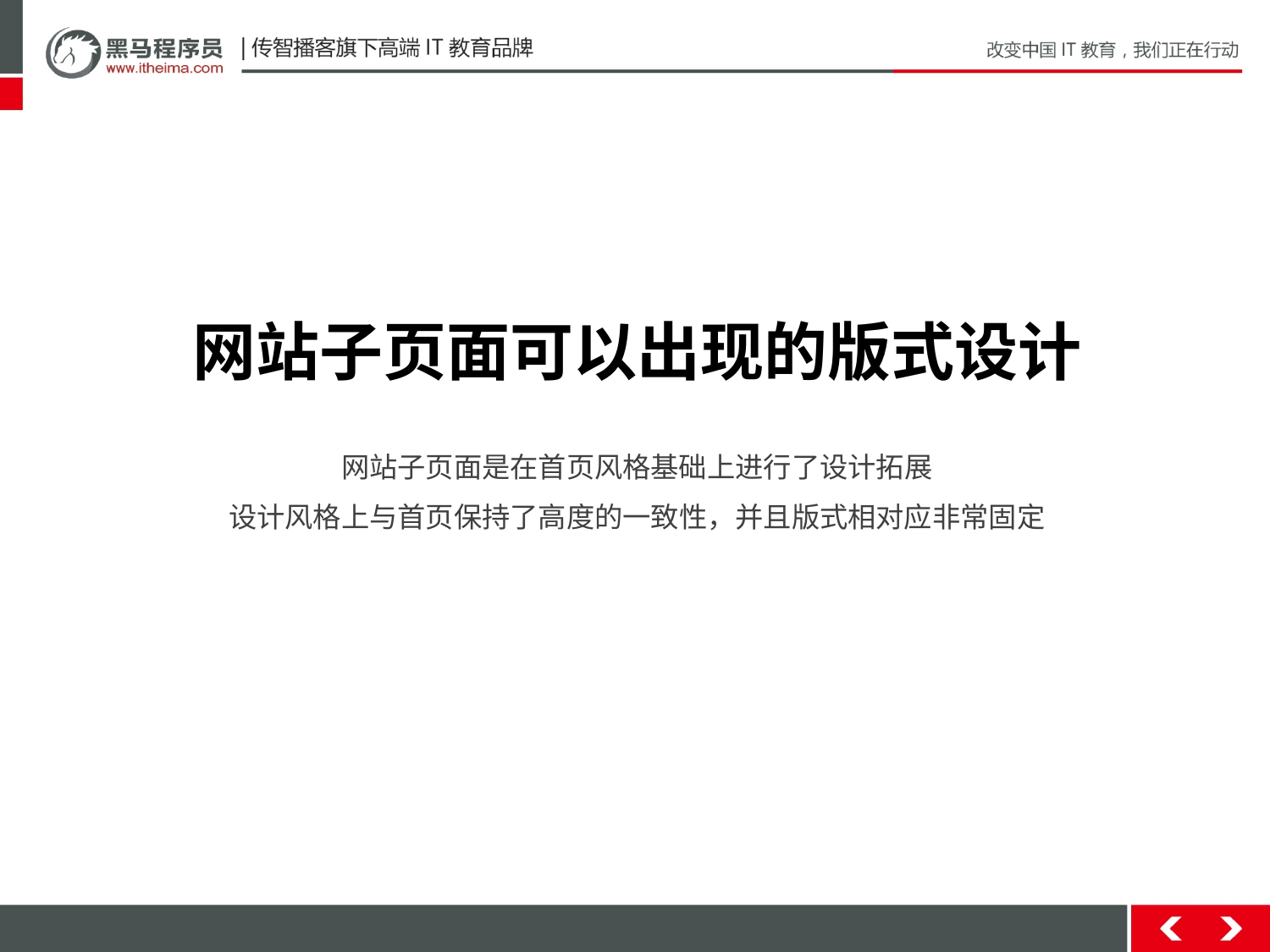

网站子页面可以出现的版式设计
网站子页面是在首页风格基础上进行了设计拓展
设计风格上与首页保持了高度的一致性，并且版式相对应非常固定